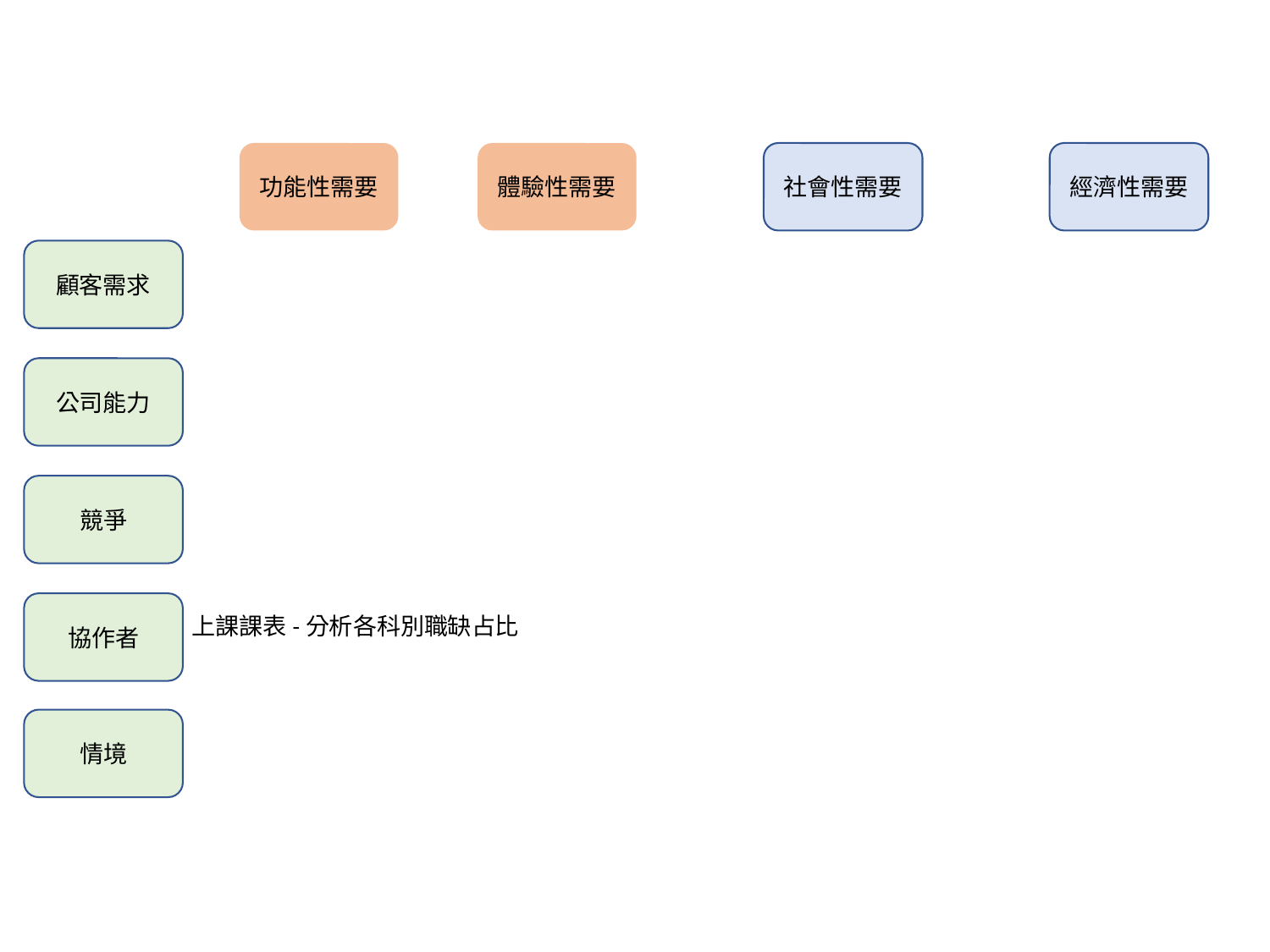

功能性需要
體驗性需要
社會性需要
經濟性需要
顧客需求
公司能力
競爭
協作者
上課課表-分析各科別職缺占比
情境